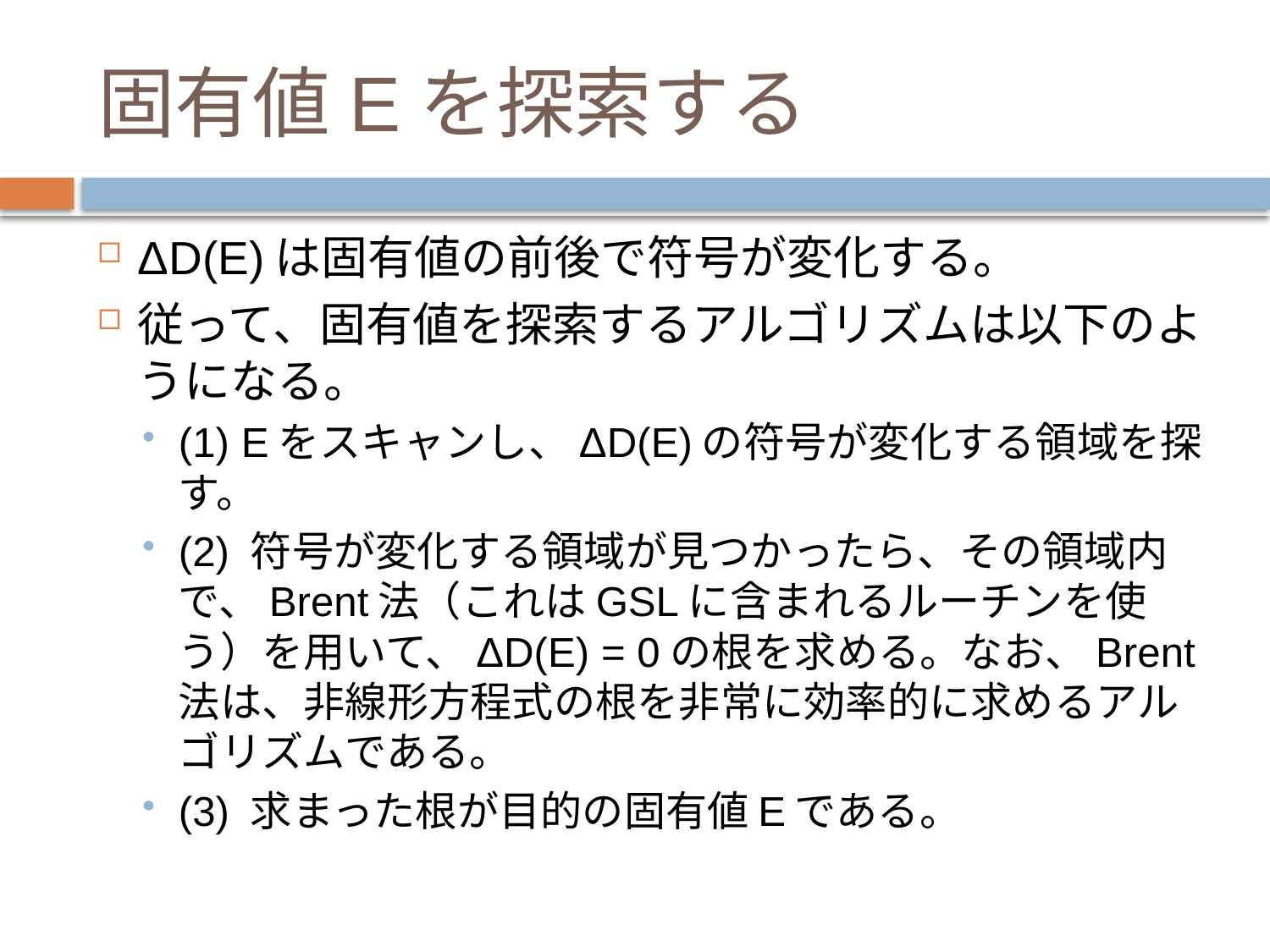

# 固有値Eを探索する
ΔD(E)は固有値の前後で符号が変化する。
従って、固有値を探索するアルゴリズムは以下のようになる。
(1) Eをスキャンし、ΔD(E)の符号が変化する領域を探す。
(2) 符号が変化する領域が見つかったら、その領域内で、Brent法（これはGSLに含まれるルーチンを使う）を用いて、ΔD(E) = 0の根を求める。なお、Brent法は、非線形方程式の根を非常に効率的に求めるアルゴリズムである。
(3) 求まった根が目的の固有値Eである。